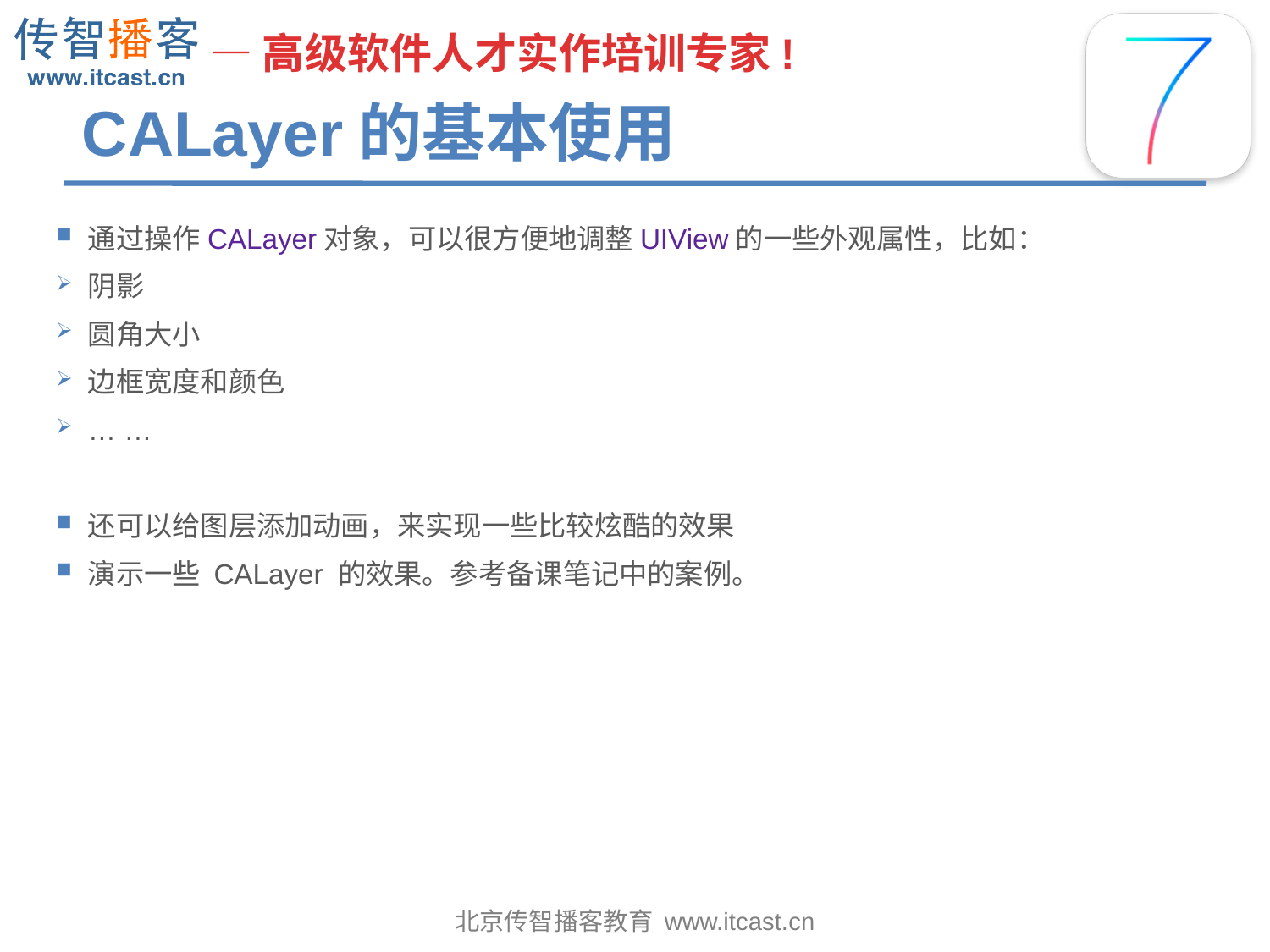

# CALayer的基本使用
通过操作CALayer对象，可以很方便地调整UIView的一些外观属性，比如：
阴影
圆角大小
边框宽度和颜色
… …

还可以给图层添加动画，来实现一些比较炫酷的效果
演示一些 CALayer 的效果。参考备课笔记中的案例。